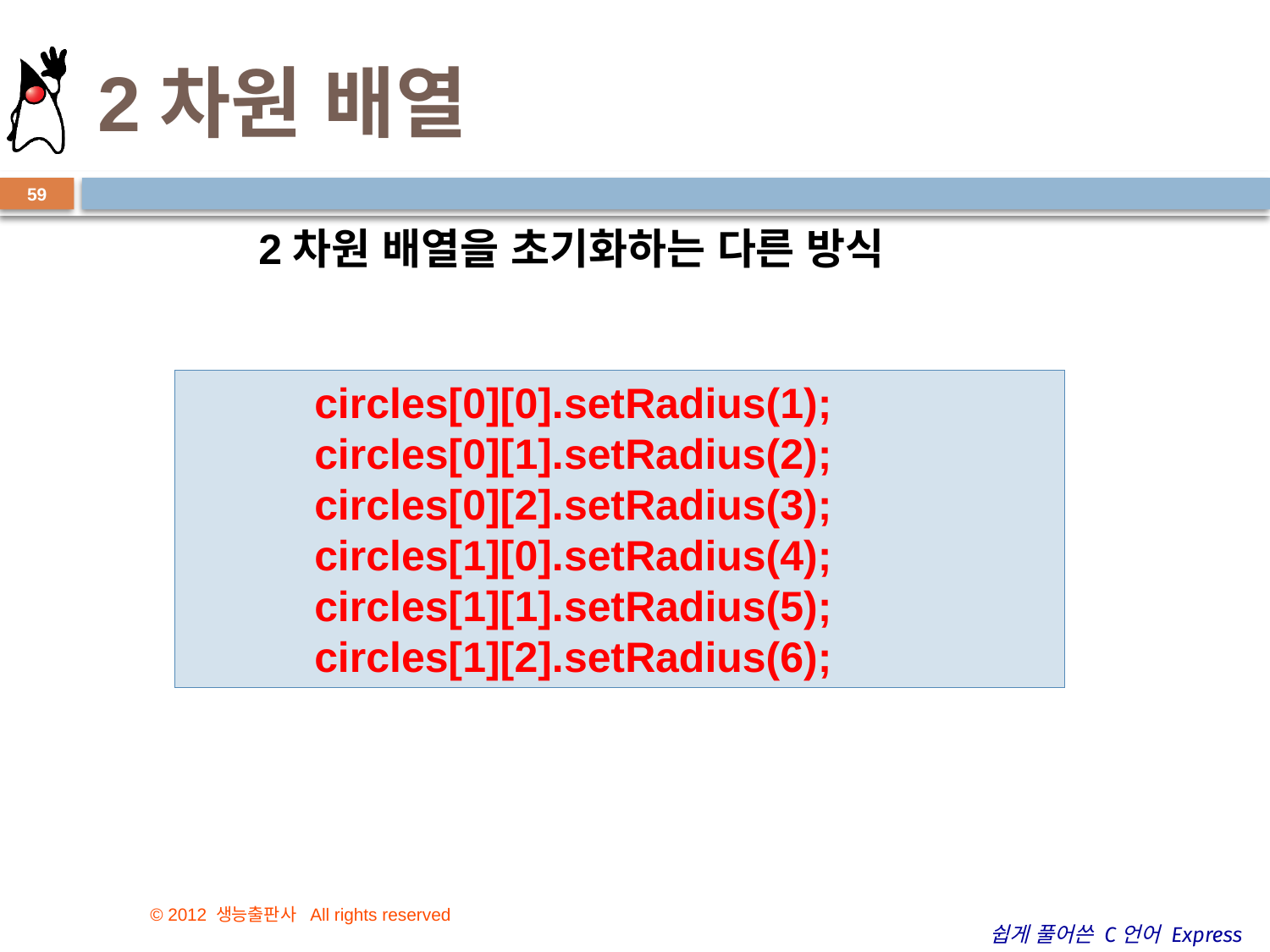

# 2차원 배열
59
2차원 배열을 초기화하는 다른 방식
	circles[0][0].setRadius(1);
	circles[0][1].setRadius(2);
	circles[0][2].setRadius(3);
	circles[1][0].setRadius(4);
	circles[1][1].setRadius(5);
	circles[1][2].setRadius(6);